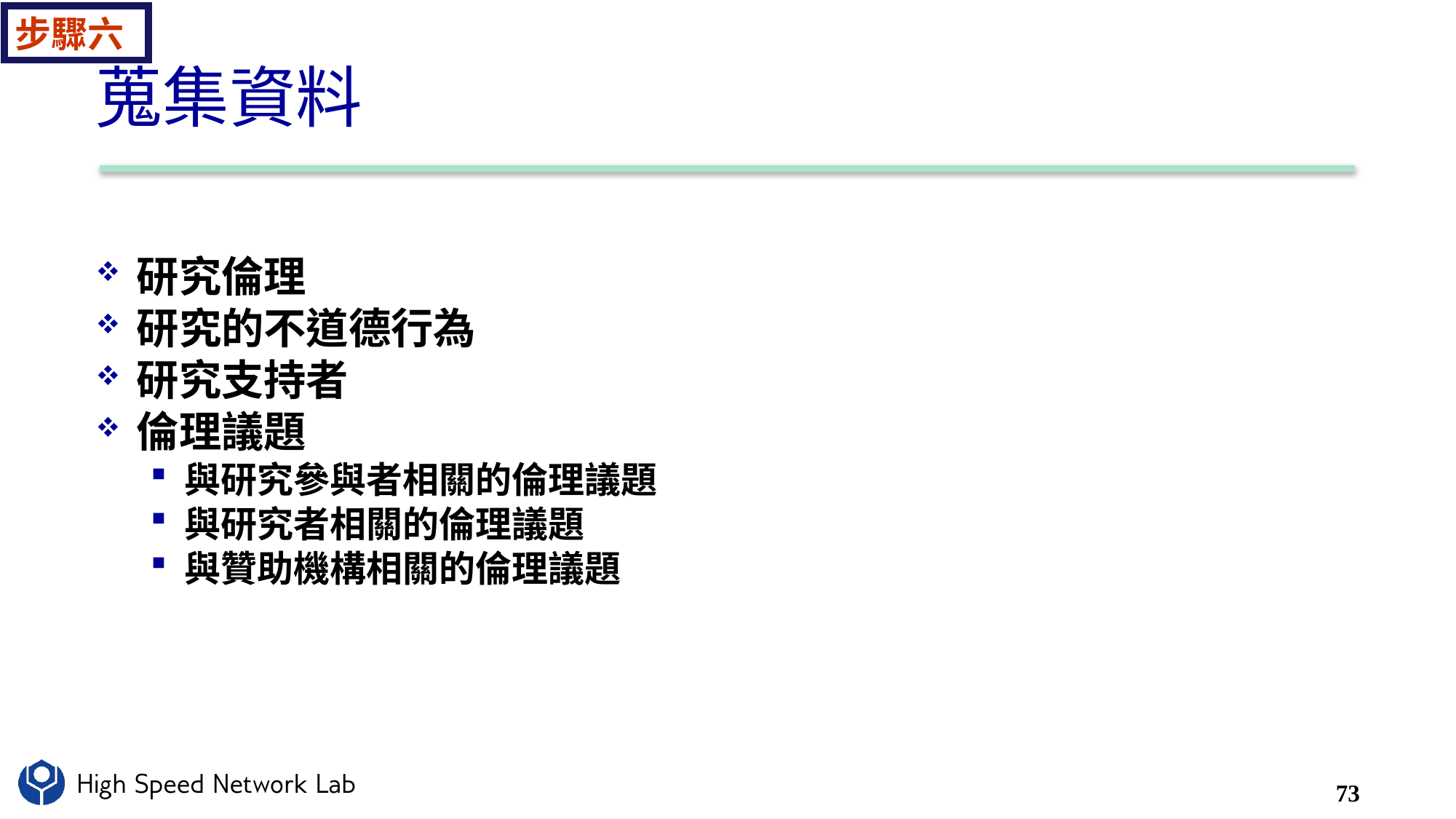

步驟六
# 蒐集資料

研究倫理
研究的不道德行為
研究支持者
倫理議題
與研究參與者相關的倫理議題
與研究者相關的倫理議題
與贊助機構相關的倫理議題

73